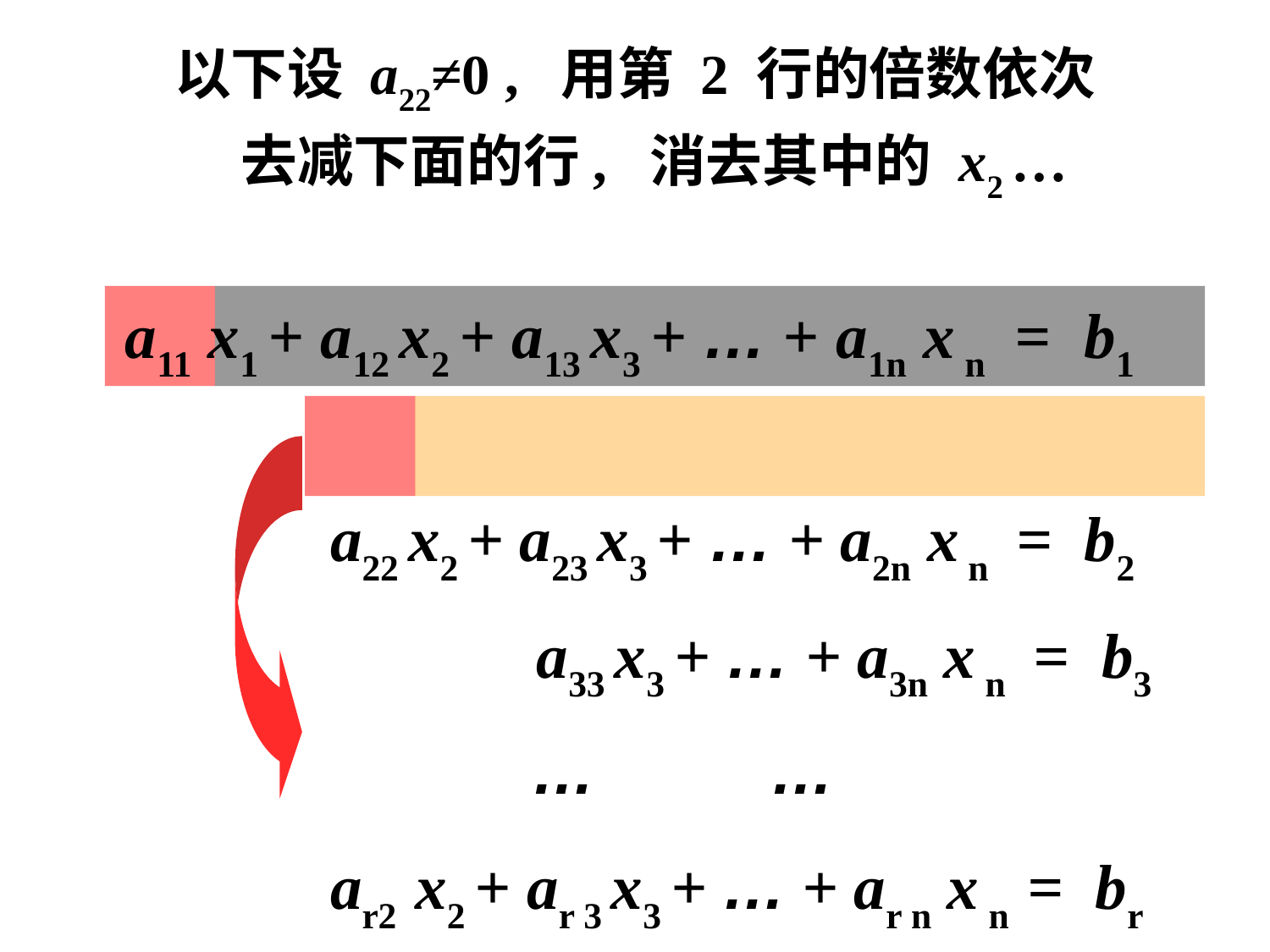

# 以下设 a22≠0 ,  用第 2 行的倍数依次 去减下面的行,  消去其中的 x2 …
   a11 x1 + a12 x2 + a13 x3 + … + a1n x n   =  b1
                a22 x2 + a23 x3 + … + a2n x n   =  b2
                             a33 x3 + … + a3n x n   =  b3
                                                 …           …
                ar2  x2 + ar 3 x3 + … + ar n x n  =  br